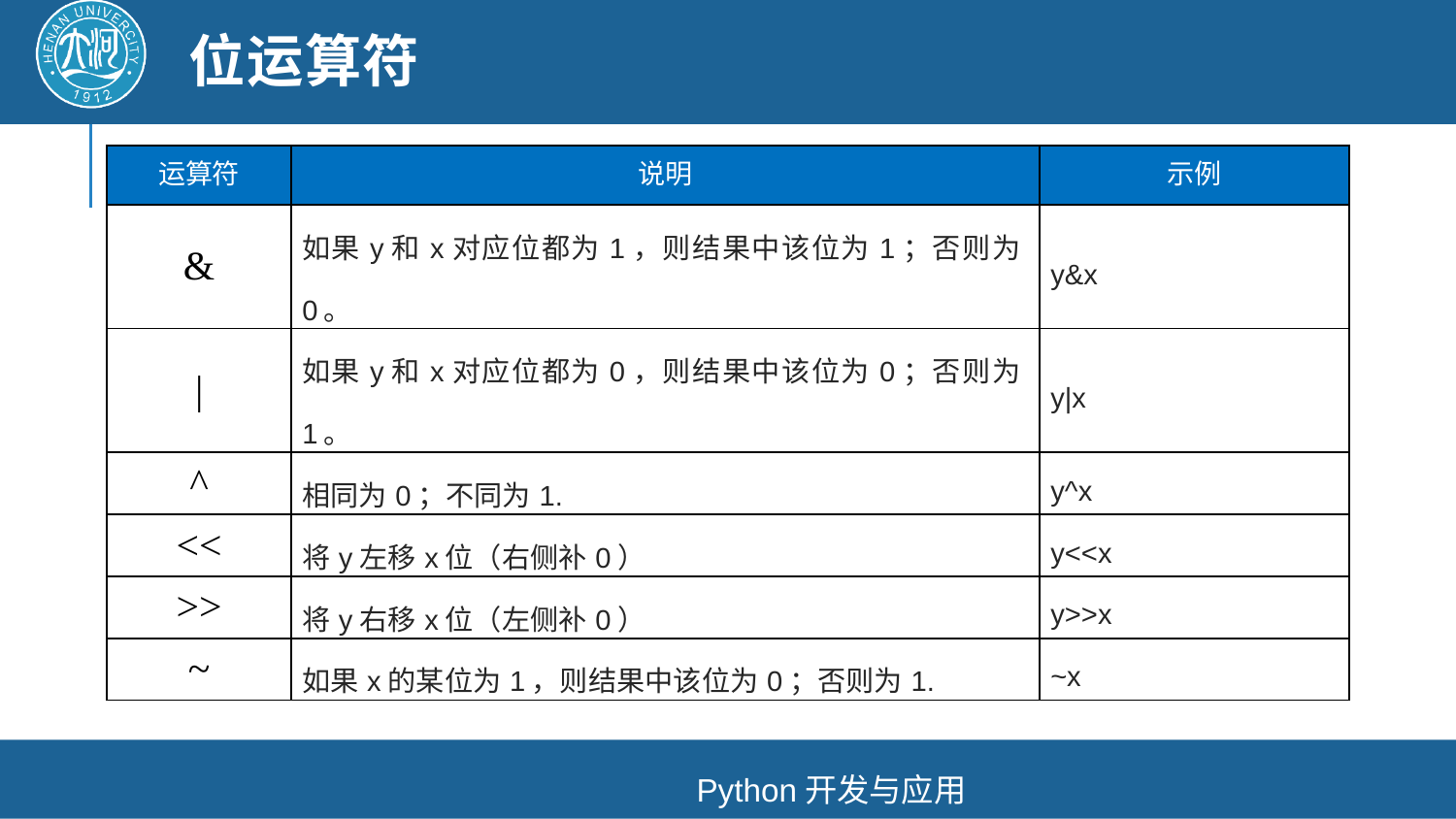

# 位运算符
| 运算符 | 说明 | 示例 |
| --- | --- | --- |
| & | 如果y和x对应位都为1，则结果中该位为1；否则为0。 | y&x |
| | | 如果y和x对应位都为0，则结果中该位为0；否则为1。 | y|x |
| ^ | 相同为0；不同为1. | y^x |
| << | 将y左移x位（右侧补0） | y<<x |
| >> | 将y右移x位（左侧补0） | y>>x |
| ~ | 如果x的某位为1，则结果中该位为0；否则为1. | ~x |

Python开发与应用
67